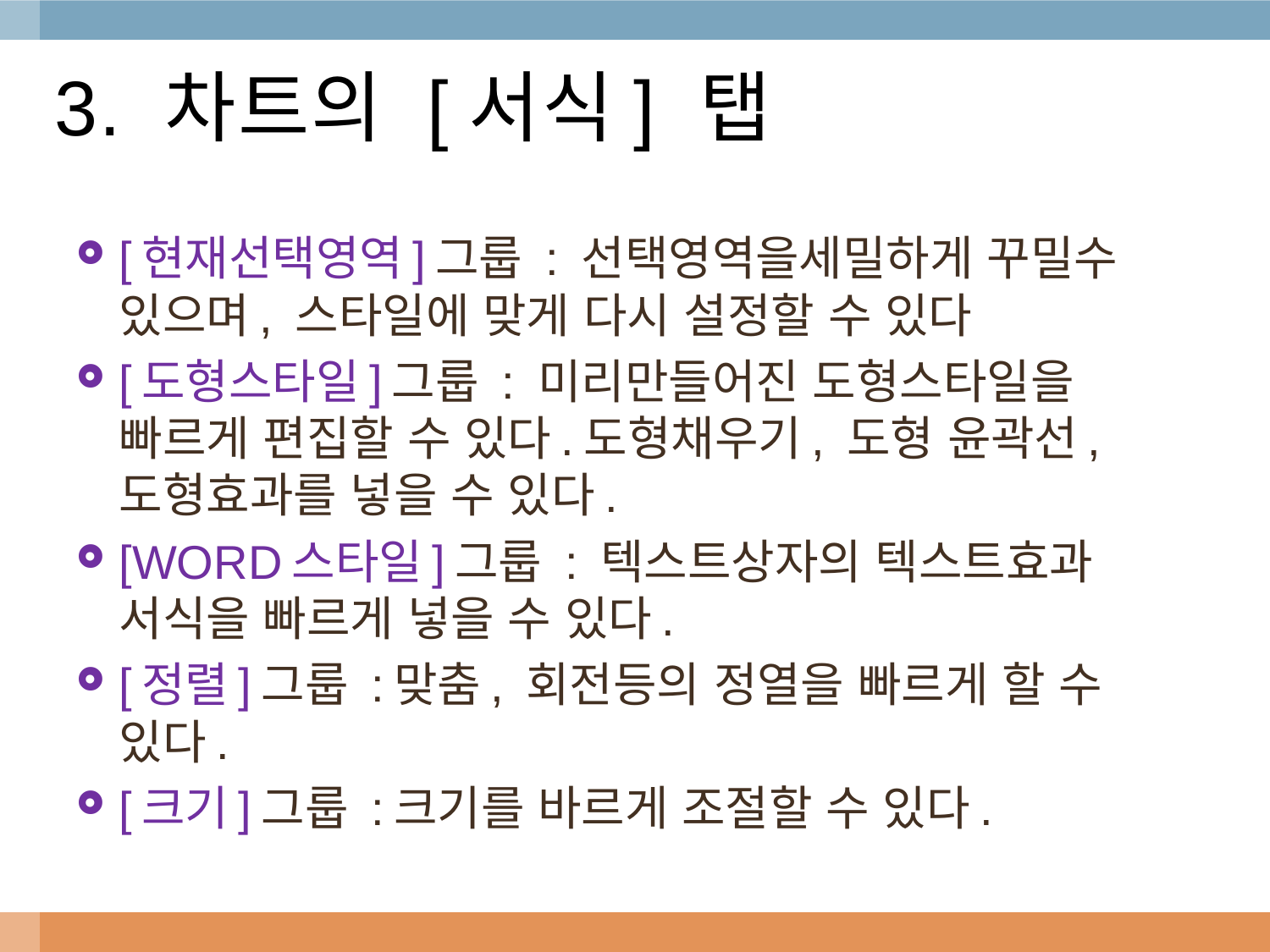

# 3. 차트의 [서식] 탭
[현재선택영역]그룹 : 선택영역을세밀하게 꾸밀수 있으며, 스타일에 맞게 다시 설정할 수 있다
[도형스타일]그룹 : 미리만들어진 도형스타일을 빠르게 편집할 수 있다.도형채우기, 도형 윤곽선, 도형효과를 넣을 수 있다.
[WORD스타일]그룹 : 텍스트상자의 텍스트효과 서식을 빠르게 넣을 수 있다.
[정렬]그룹 :맞춤, 회전등의 정열을 빠르게 할 수 있다.
[크기]그룹 :크기를 바르게 조절할 수 있다.